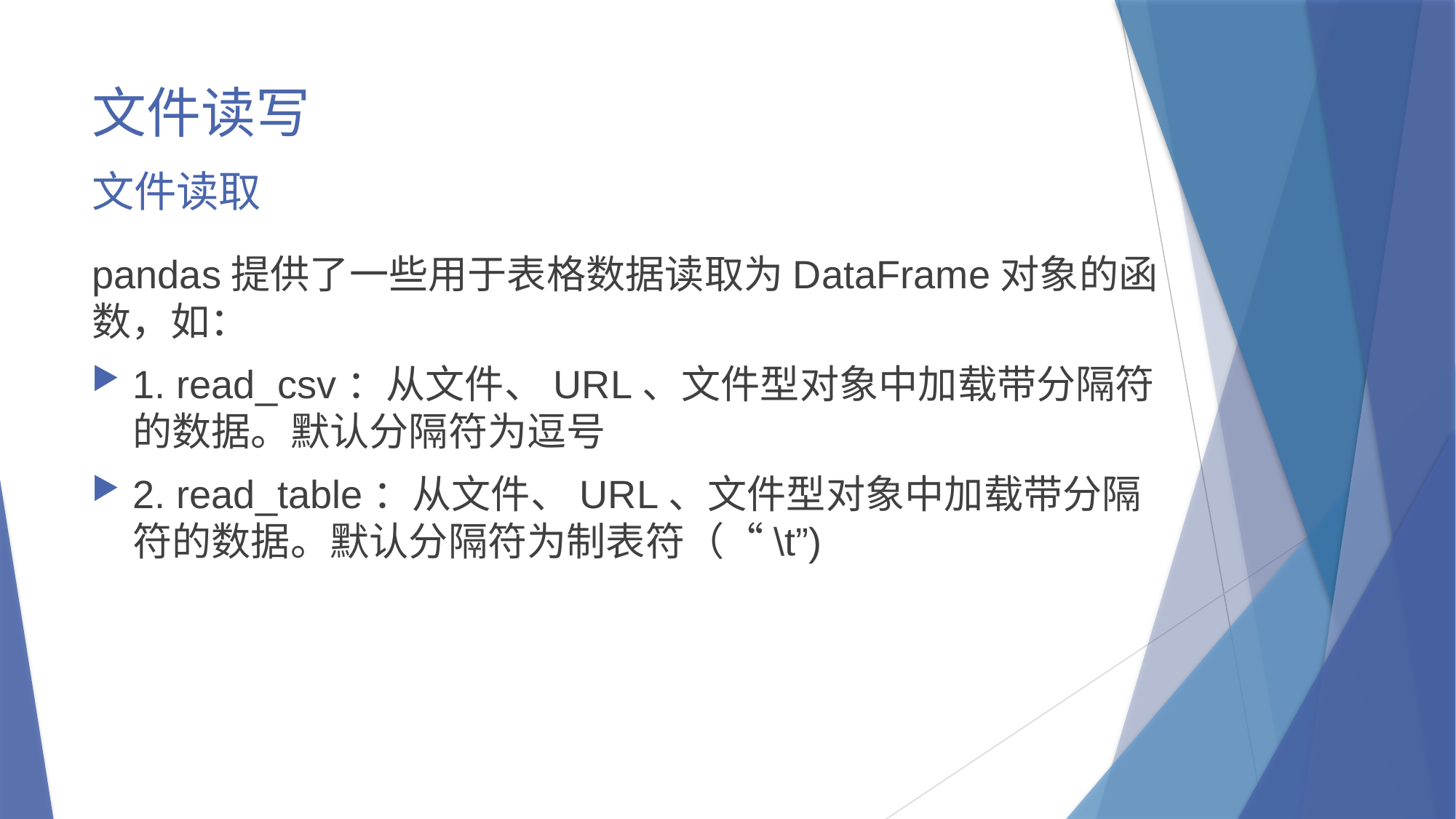

# 文件读写
文件读取

pandas提供了一些用于表格数据读取为DataFrame对象的函数，如：
1. read_csv：从文件、URL、文件型对象中加载带分隔符的数据。默认分隔符为逗号
2. read_table：从文件、URL、文件型对象中加载带分隔符的数据。默认分隔符为制表符（“\t”)